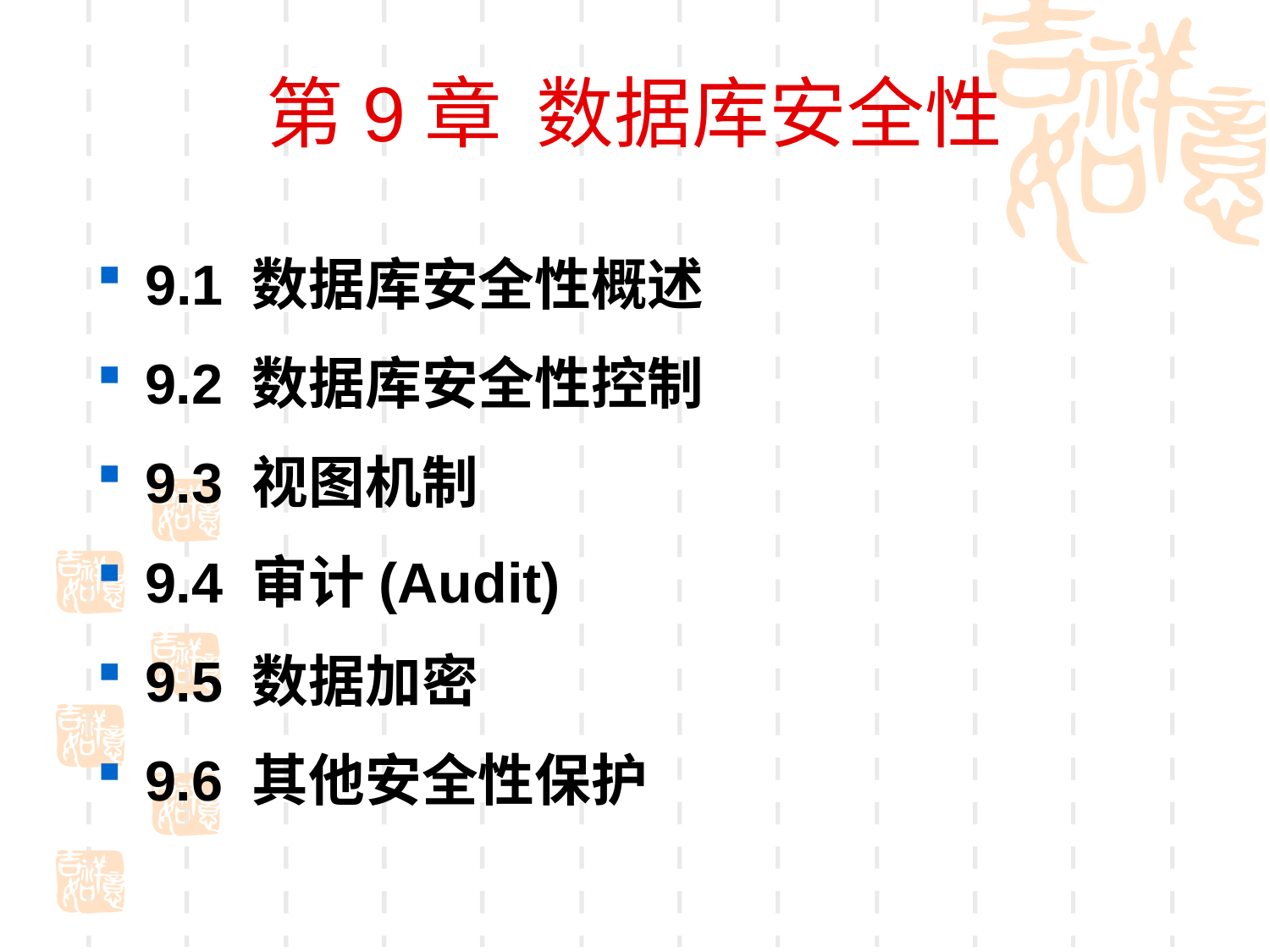

# 第9章  数据库安全性
9.1 数据库安全性概述
9.2 数据库安全性控制
9.3 视图机制
9.4 审计(Audit)
9.5 数据加密
9.6 其他安全性保护
17